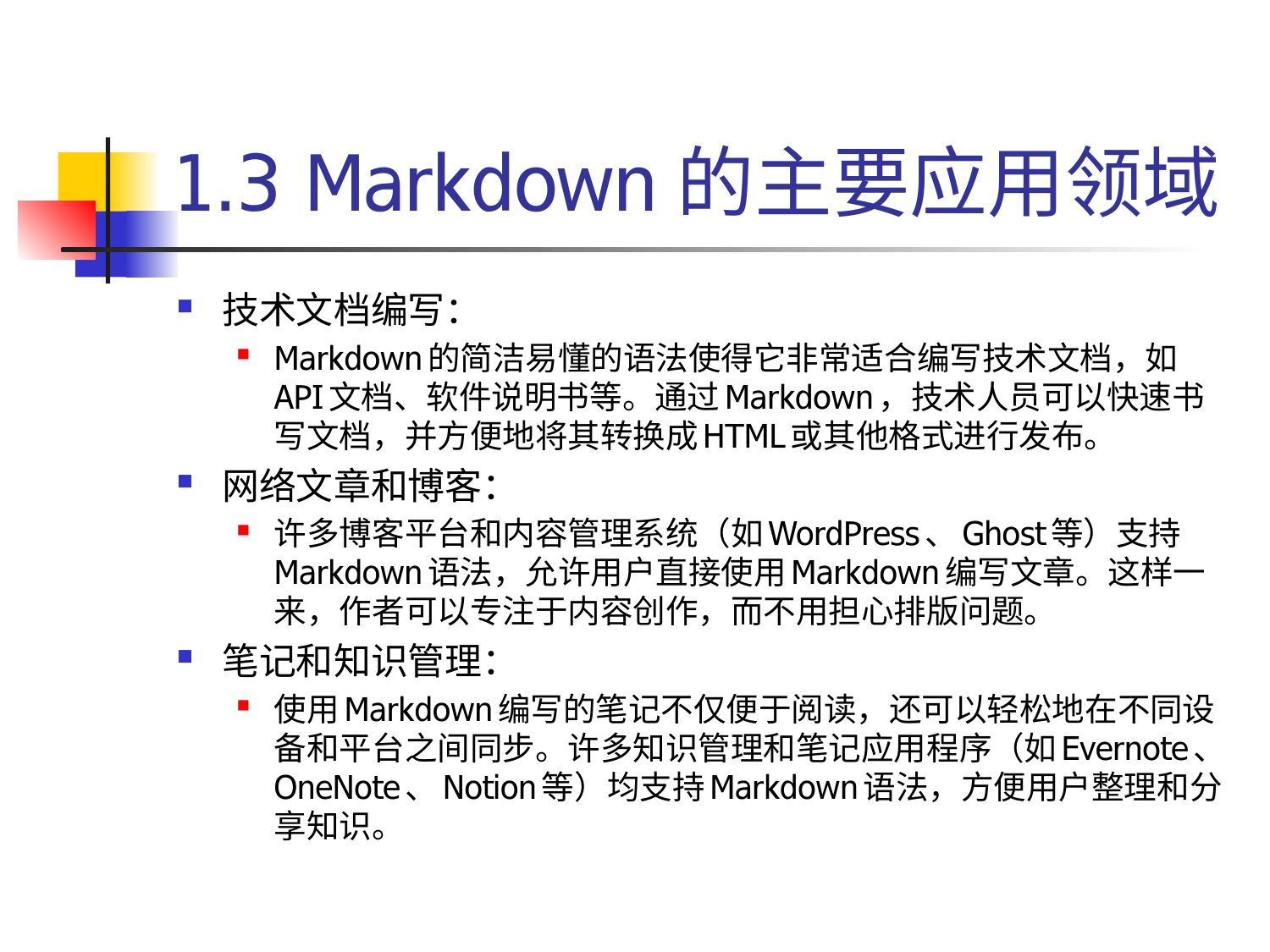

# 1.3 Markdown的主要应用领域
技术文档编写：
Markdown的简洁易懂的语法使得它非常适合编写技术文档，如API文档、软件说明书等。通过Markdown，技术人员可以快速书写文档，并方便地将其转换成HTML或其他格式进行发布。
网络文章和博客：
许多博客平台和内容管理系统（如WordPress、Ghost等）支持Markdown语法，允许用户直接使用Markdown编写文章。这样一来，作者可以专注于内容创作，而不用担心排版问题。
笔记和知识管理：
使用Markdown编写的笔记不仅便于阅读，还可以轻松地在不同设备和平台之间同步。许多知识管理和笔记应用程序（如Evernote、OneNote、Notion等）均支持Markdown语法，方便用户整理和分享知识。